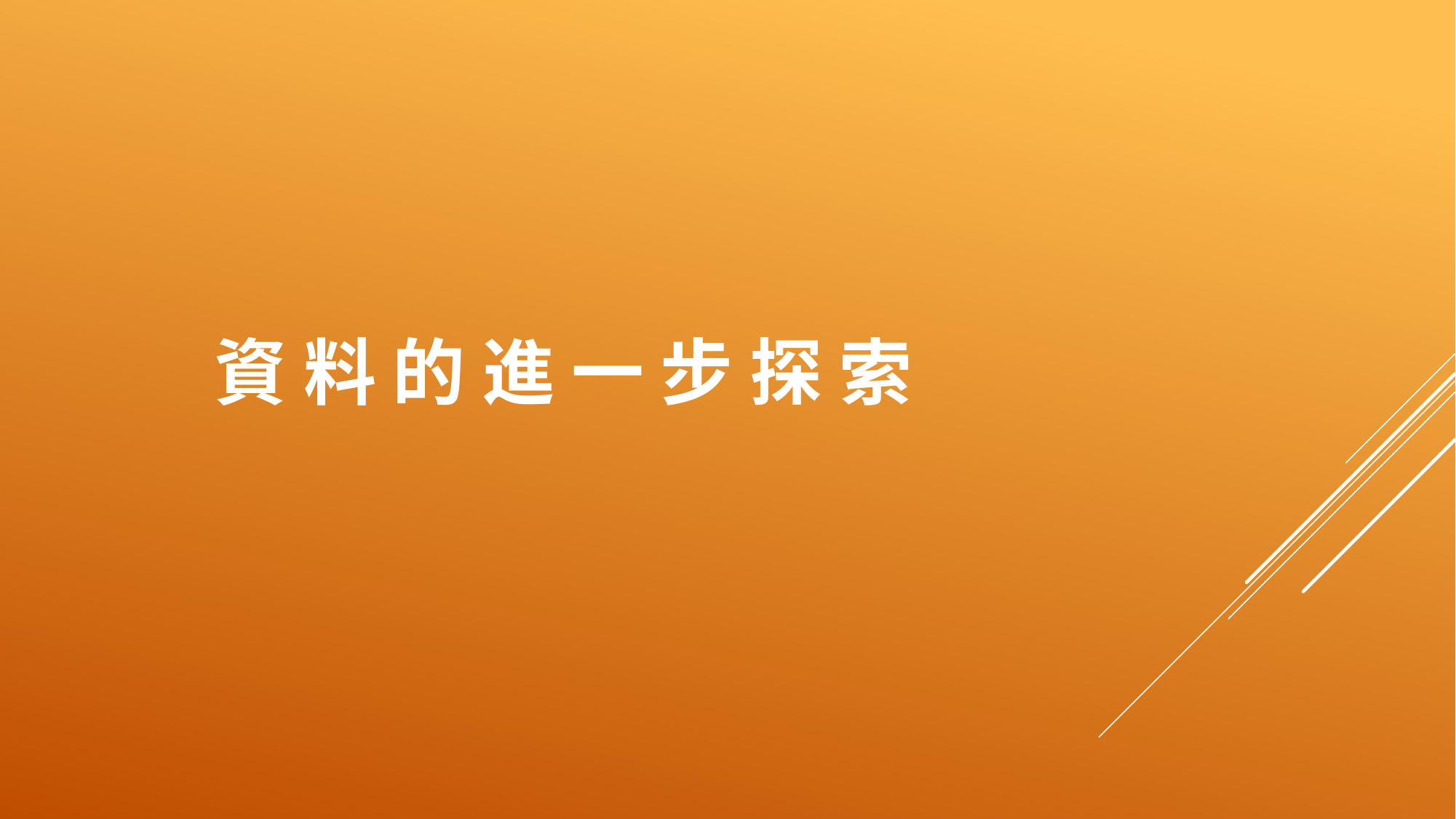

# 資 料 的 進 一 步 探 索